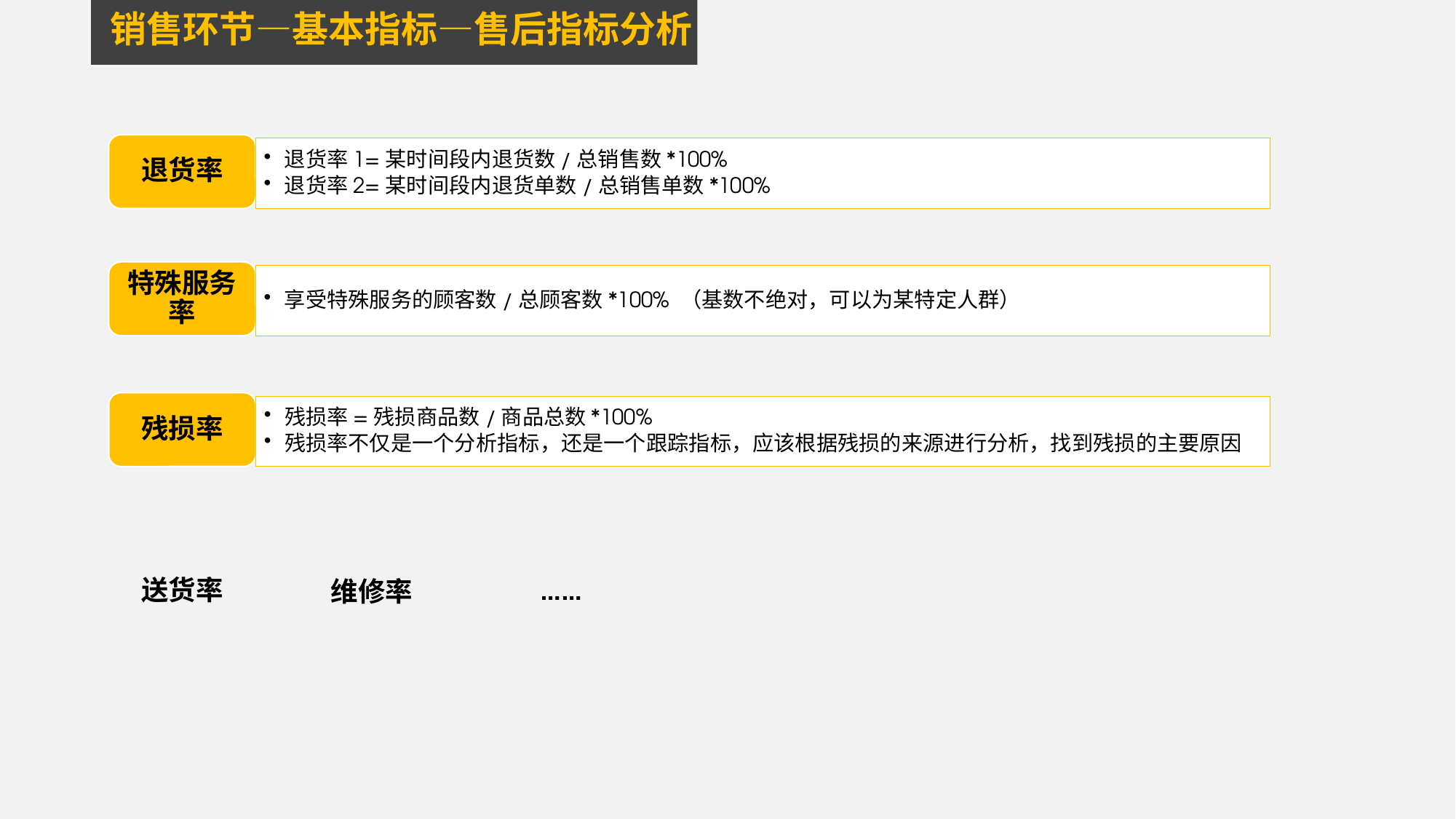

销售环节—基本指标—售后指标分析

退货率
退货率1=某时间段内退货数/总销售数*100%
退货率2=某时间段内退货单数/总销售单数*100%

特殊服务率
享受特殊服务的顾客数/总顾客数*100% （基数不绝对，可以为某特定人群）

残损率
残损率=残损商品数/商品总数*100%
残损率不仅是一个分析指标，还是一个跟踪指标，应该根据残损的来源进行分析，找到残损的主要原因
……
送货率
维修率